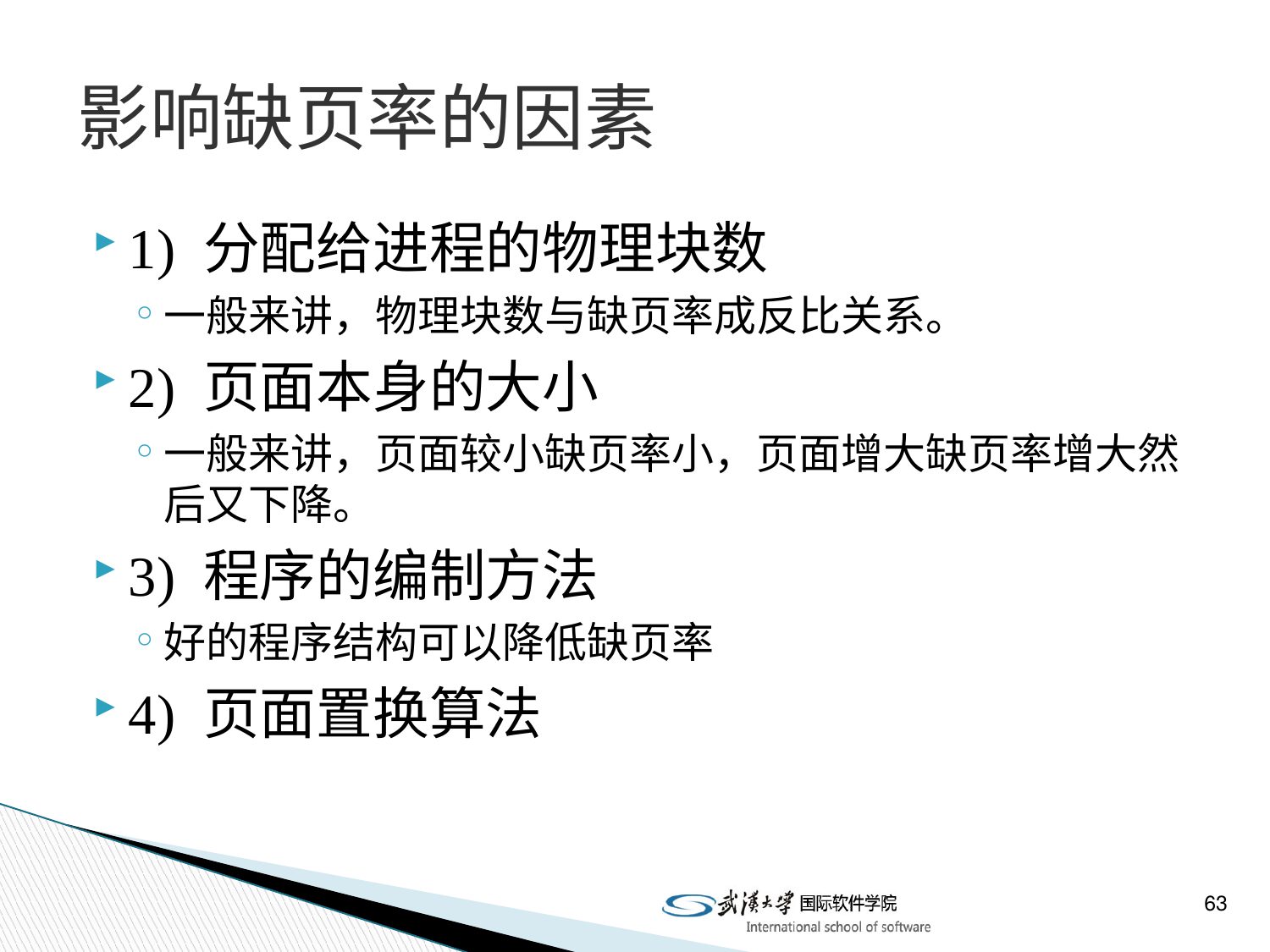

# 影响缺页率的因素
1) 分配给进程的物理块数
一般来讲，物理块数与缺页率成反比关系。
2) 页面本身的大小
一般来讲，页面较小缺页率小，页面增大缺页率增大然后又下降。
3) 程序的编制方法
好的程序结构可以降低缺页率
4) 页面置换算法